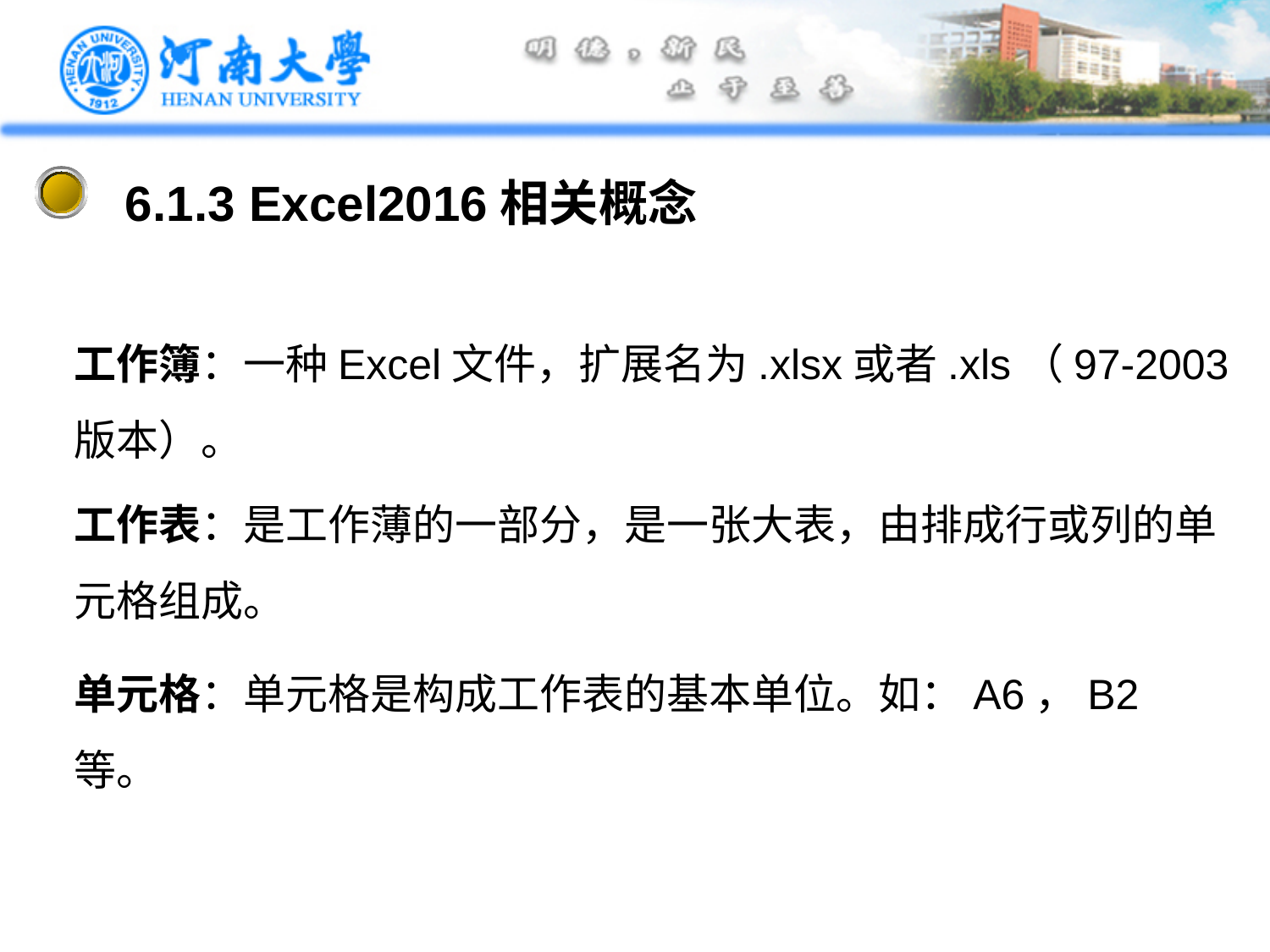

6.1.3 Excel2016相关概念

工作簿：一种Excel文件，扩展名为.xlsx或者.xls（97-2003版本）。
工作表：是工作薄的一部分，是一张大表，由排成行或列的单元格组成。
单元格：单元格是构成工作表的基本单位。如：A6，B2等。